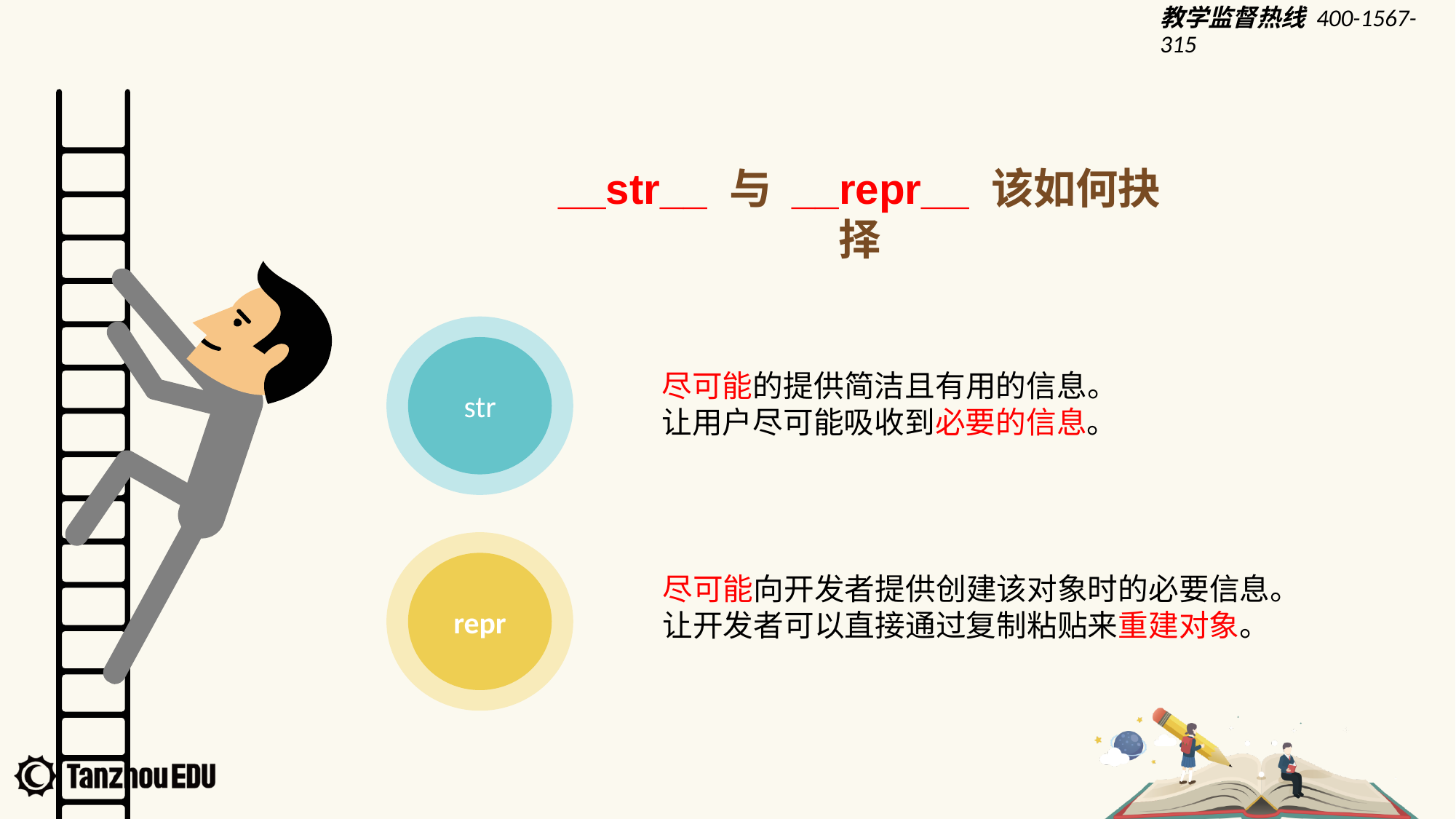

__str__ 与 __repr__ 该如何抉择

str
尽可能的提供简洁且有用的信息。
让用户尽可能吸收到必要的信息。

repr
尽可能向开发者提供创建该对象时的必要信息。
让开发者可以直接通过复制粘贴来重建对象。